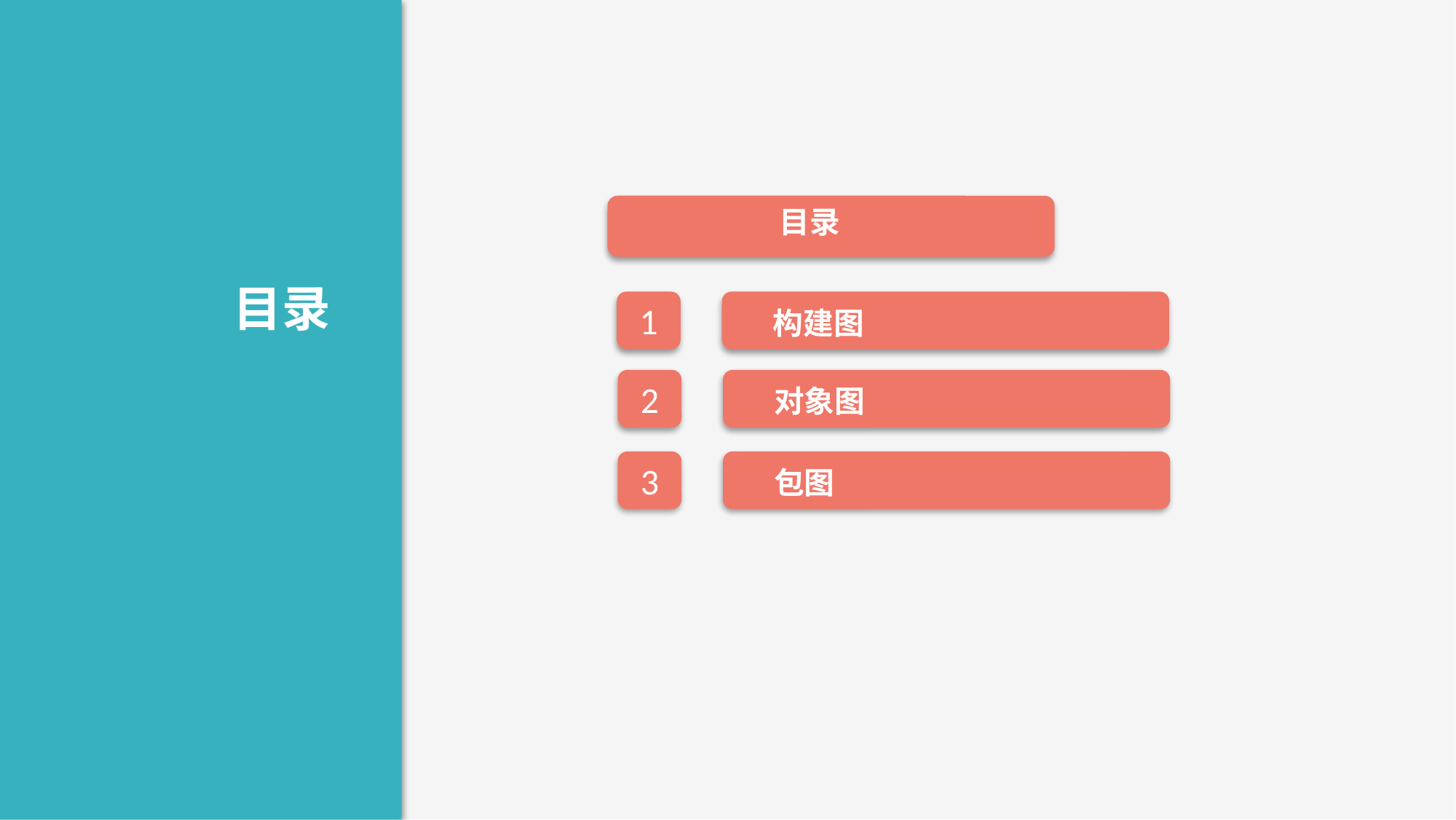

目录
目录
1

构建图
2

对象图
3

包图